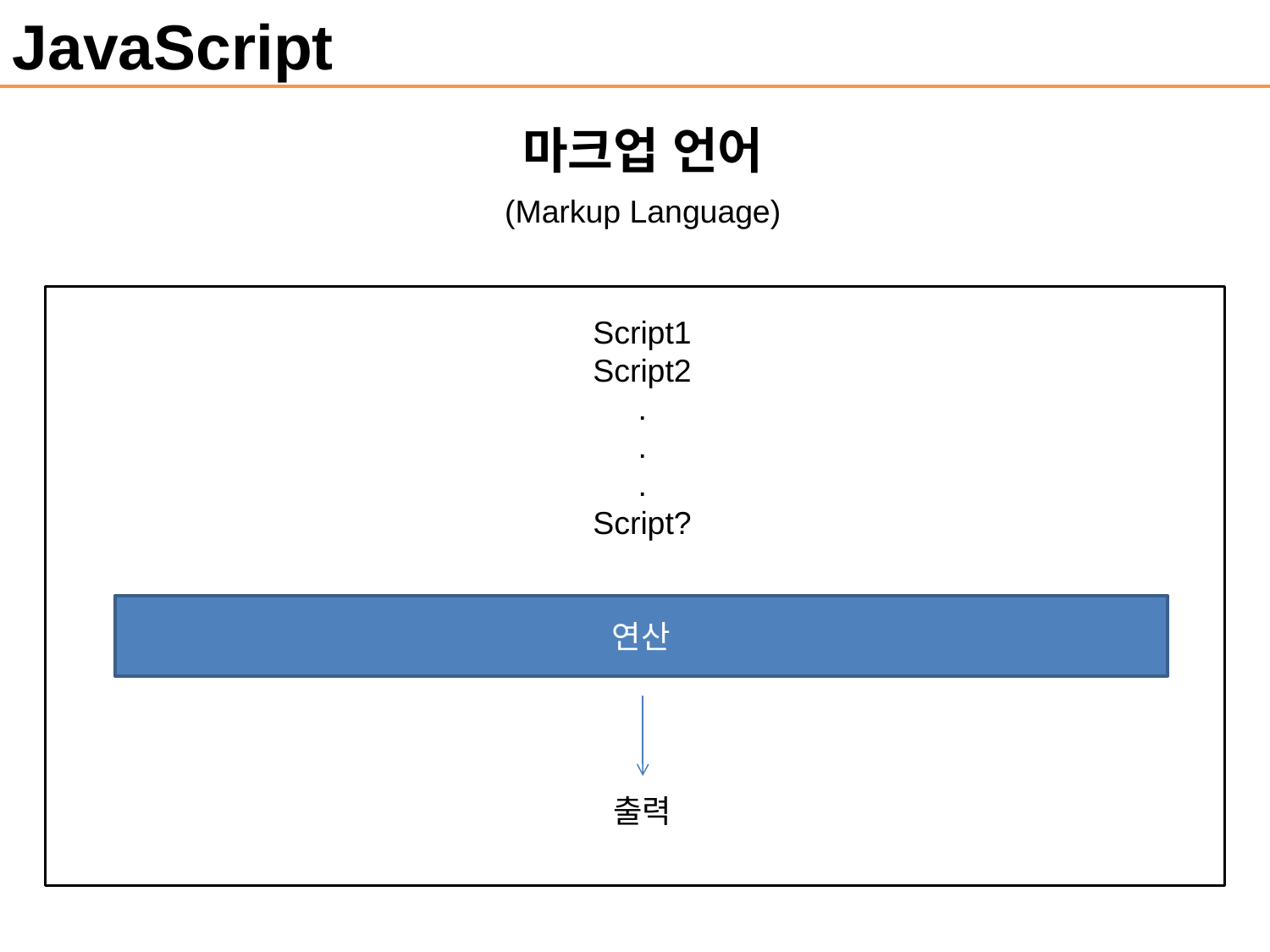

JavaScript
마크업 언어
(Markup Language)

Script1
Script2
.
.
.
Script?
연산
출력